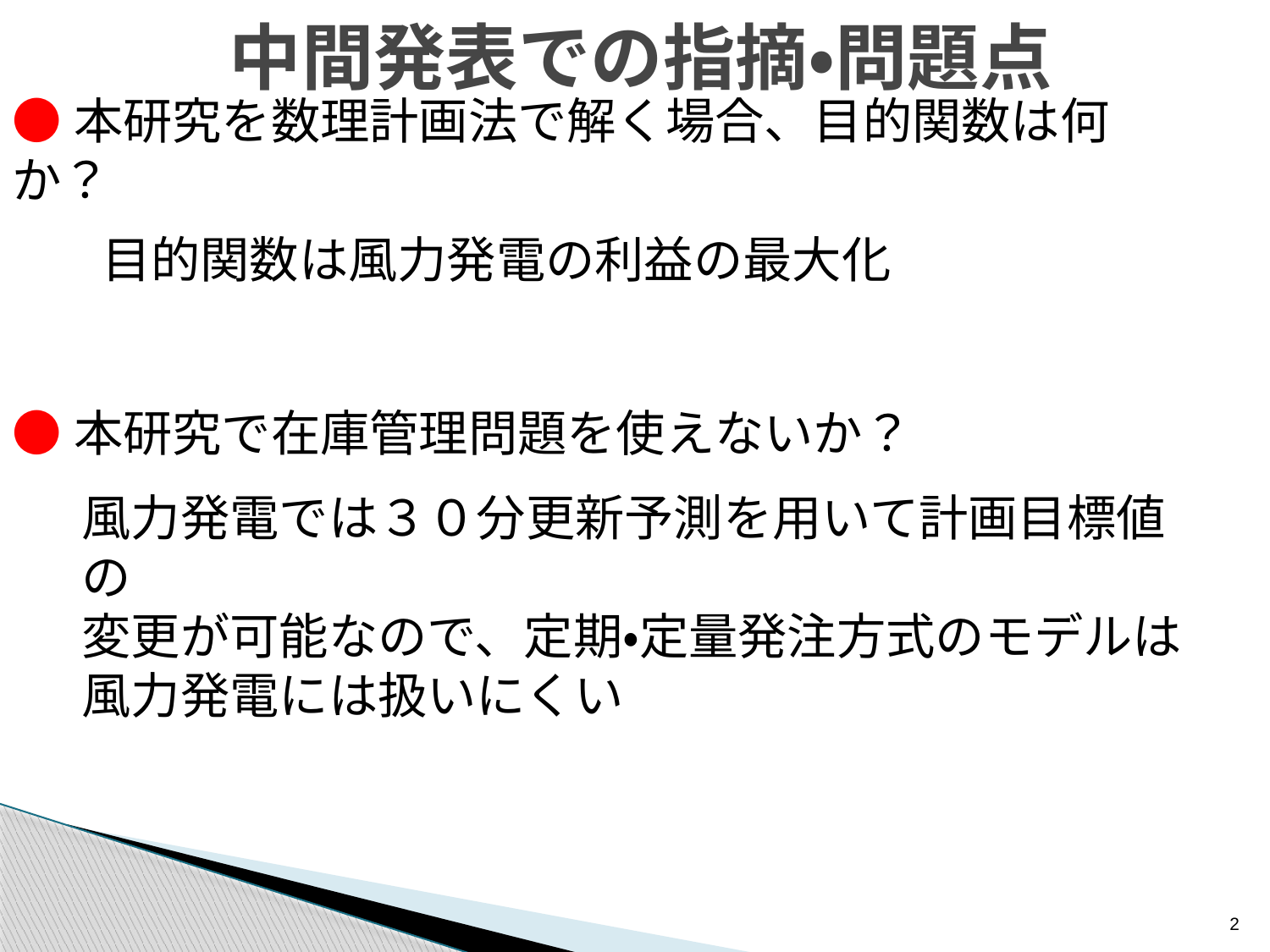

# 中間発表での指摘・問題点
●本研究を数理計画法で解く場合、目的関数は何か？
目的関数は風力発電の利益の最大化
●本研究で在庫管理問題を使えないか？
風力発電では３０分更新予測を用いて計画目標値の
変更が可能なので、定期・定量発注方式のモデルは
風力発電には扱いにくい
2